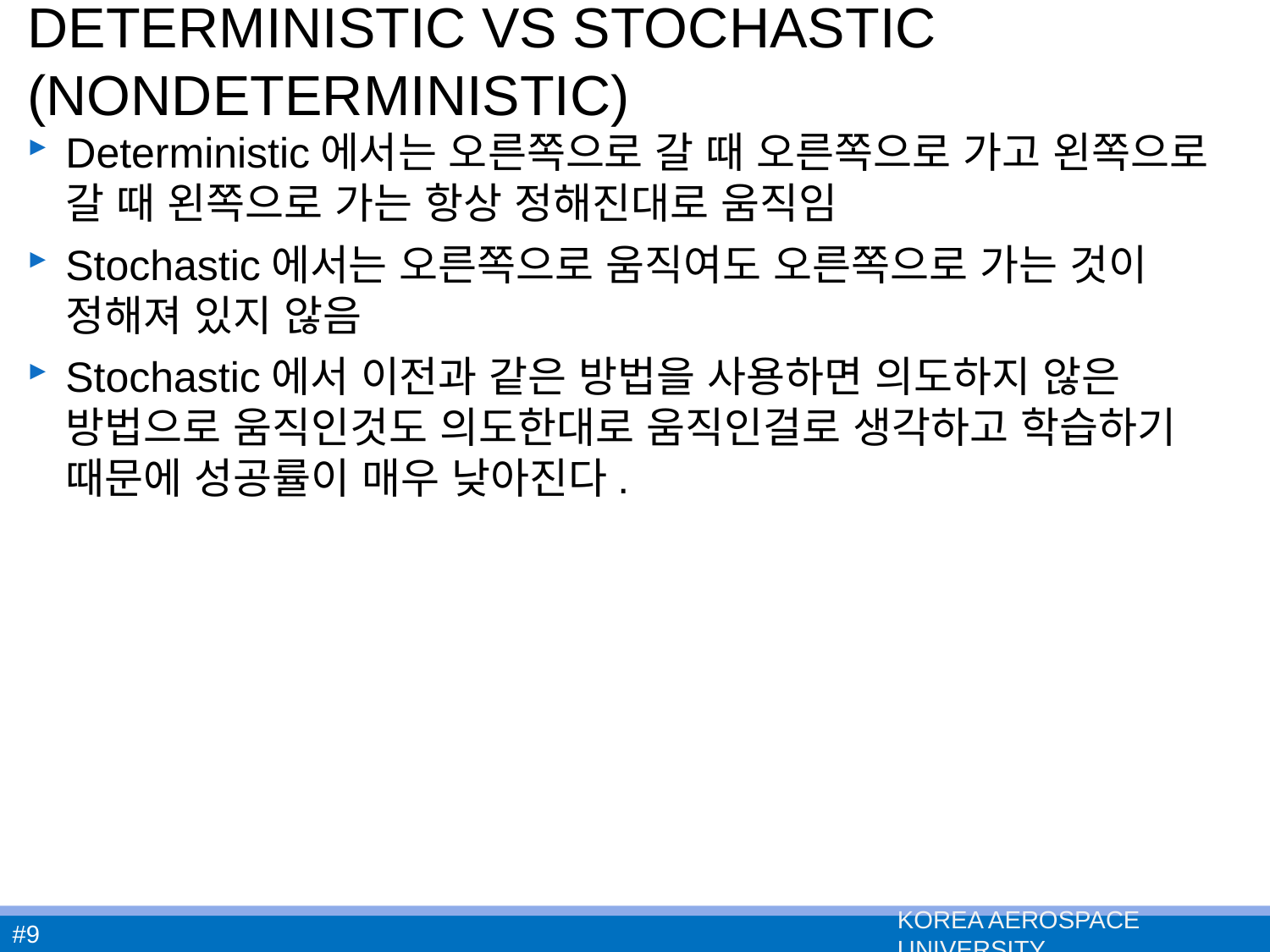

# Deterministic VS Stochastic (nondeterministic)
Deterministic에서는 오른쪽으로 갈 때 오른쪽으로 가고 왼쪽으로 갈 때 왼쪽으로 가는 항상 정해진대로 움직임
Stochastic에서는 오른쪽으로 움직여도 오른쪽으로 가는 것이 정해져 있지 않음
Stochastic에서 이전과 같은 방법을 사용하면 의도하지 않은 방법으로 움직인것도 의도한대로 움직인걸로 생각하고 학습하기 때문에 성공률이 매우 낮아진다.
#9